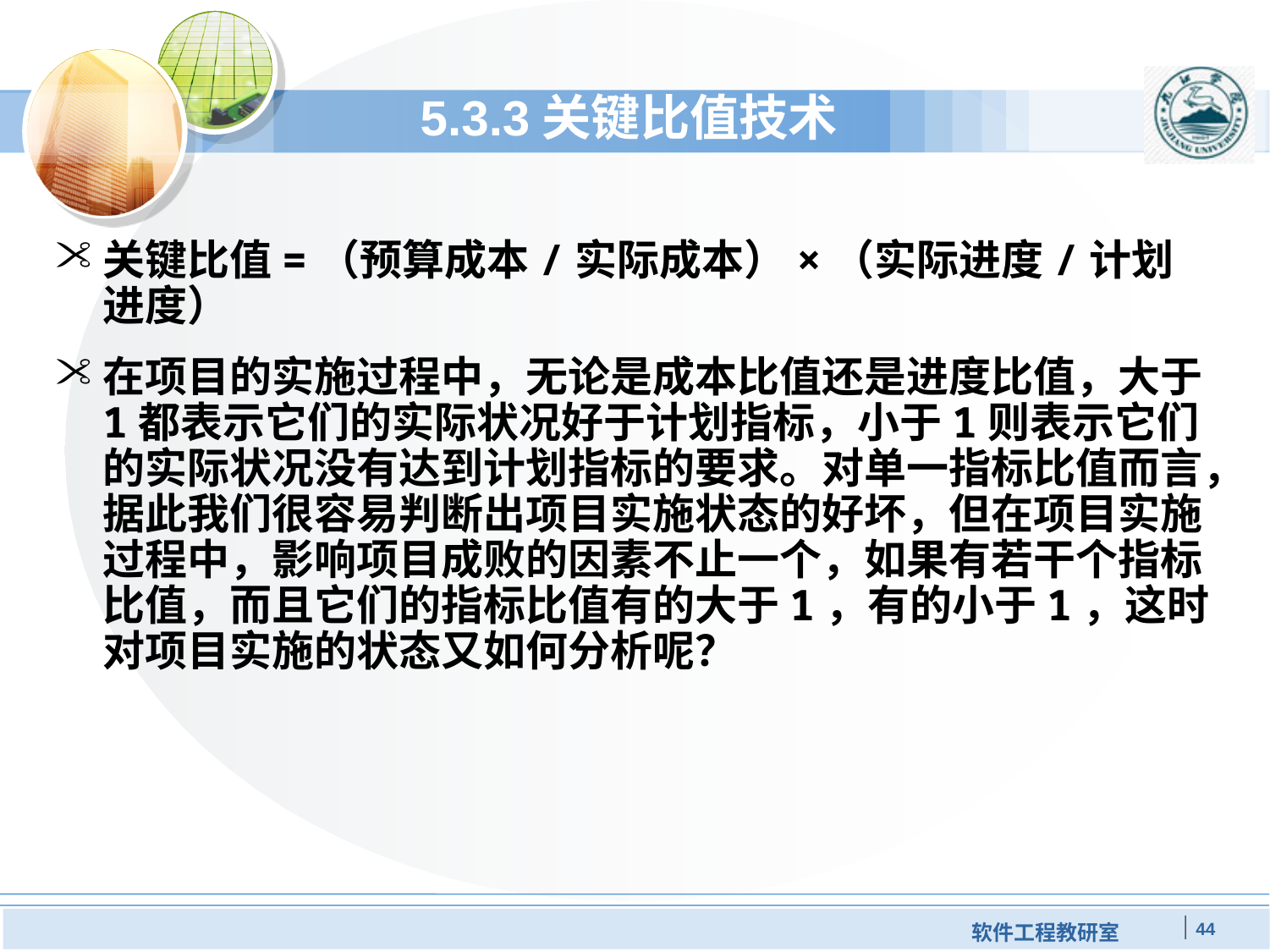

# 5.3.3关键比值技术
关键比值=（预算成本/实际成本）×（实际进度/计划进度）
在项目的实施过程中，无论是成本比值还是进度比值，大于1都表示它们的实际状况好于计划指标，小于1则表示它们的实际状况没有达到计划指标的要求。对单一指标比值而言，据此我们很容易判断出项目实施状态的好坏，但在项目实施过程中，影响项目成败的因素不止一个，如果有若干个指标比值，而且它们的指标比值有的大于1，有的小于1，这时对项目实施的状态又如何分析呢？